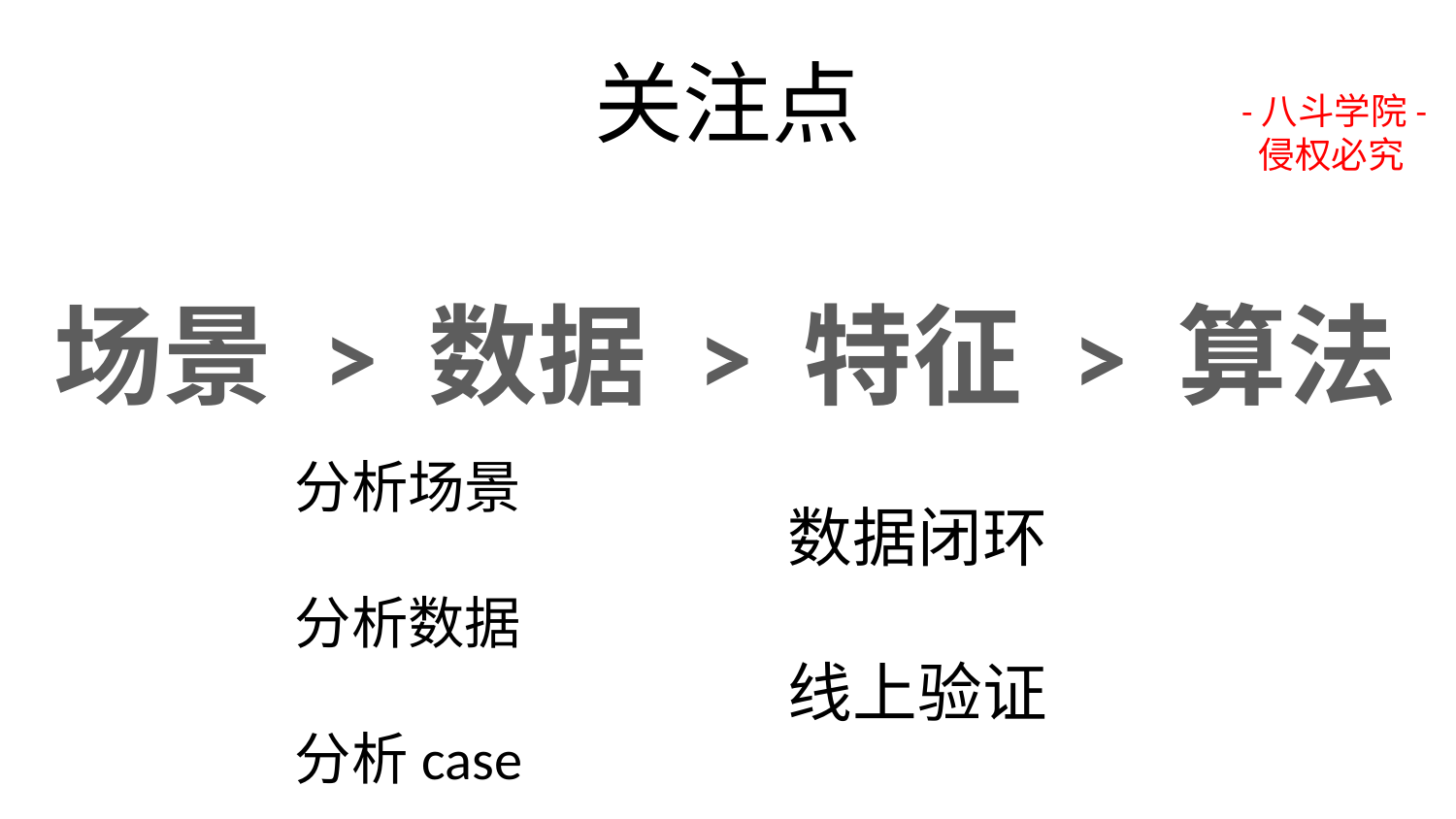

# 关注点
-八斗学院-
 侵权必究
场景 > 数据 > 特征 > 算法
分析场景

分析数据

分析case
数据闭环

线上验证